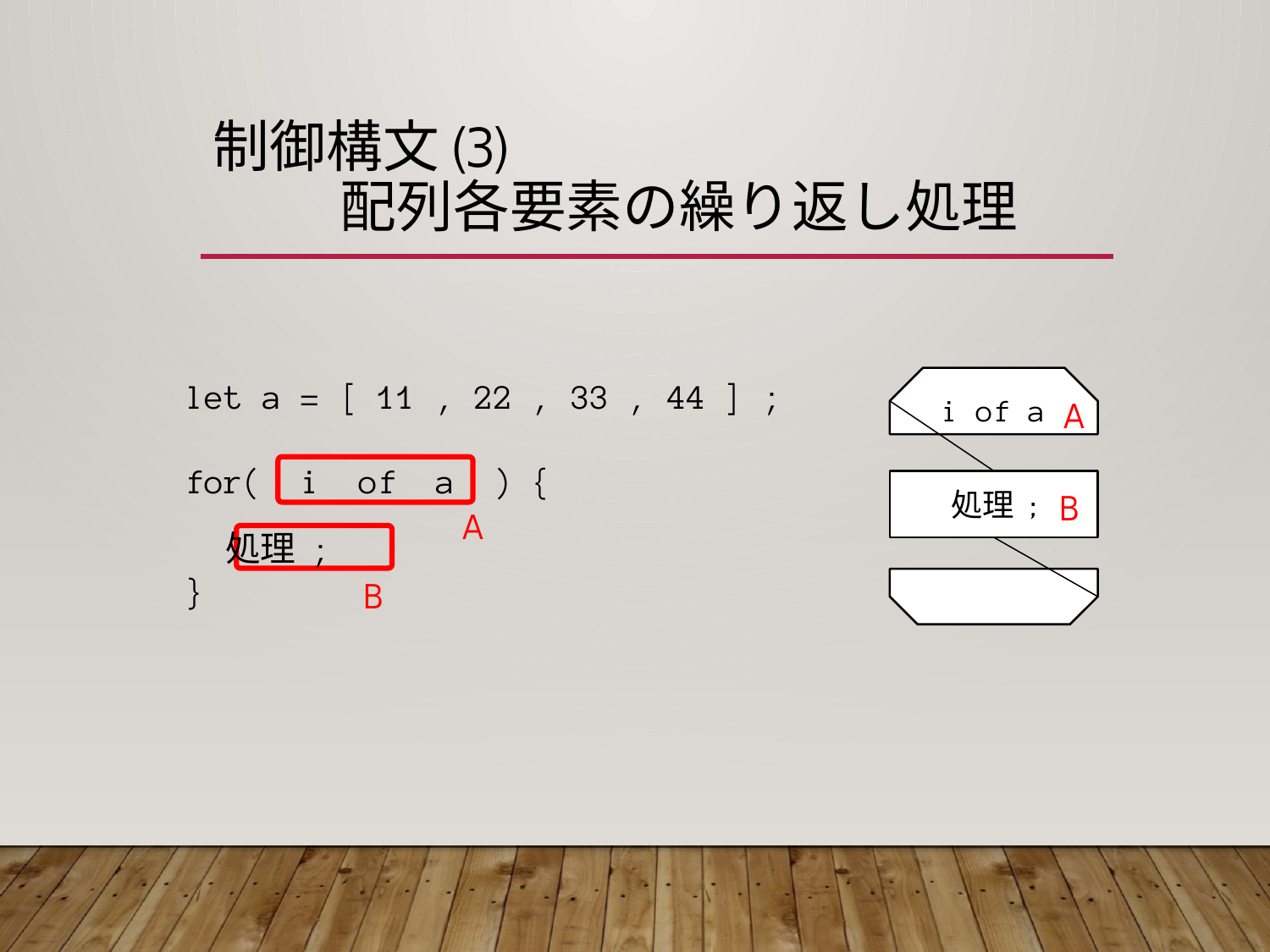

# 制御構文(3) 配列各要素の繰り返し処理
let a = [ 11 , 22 , 33 , 44 ] ;

for(  i  of  a  ) {
    処理 ;
}

A

B
i of a
A
処理 ;
B